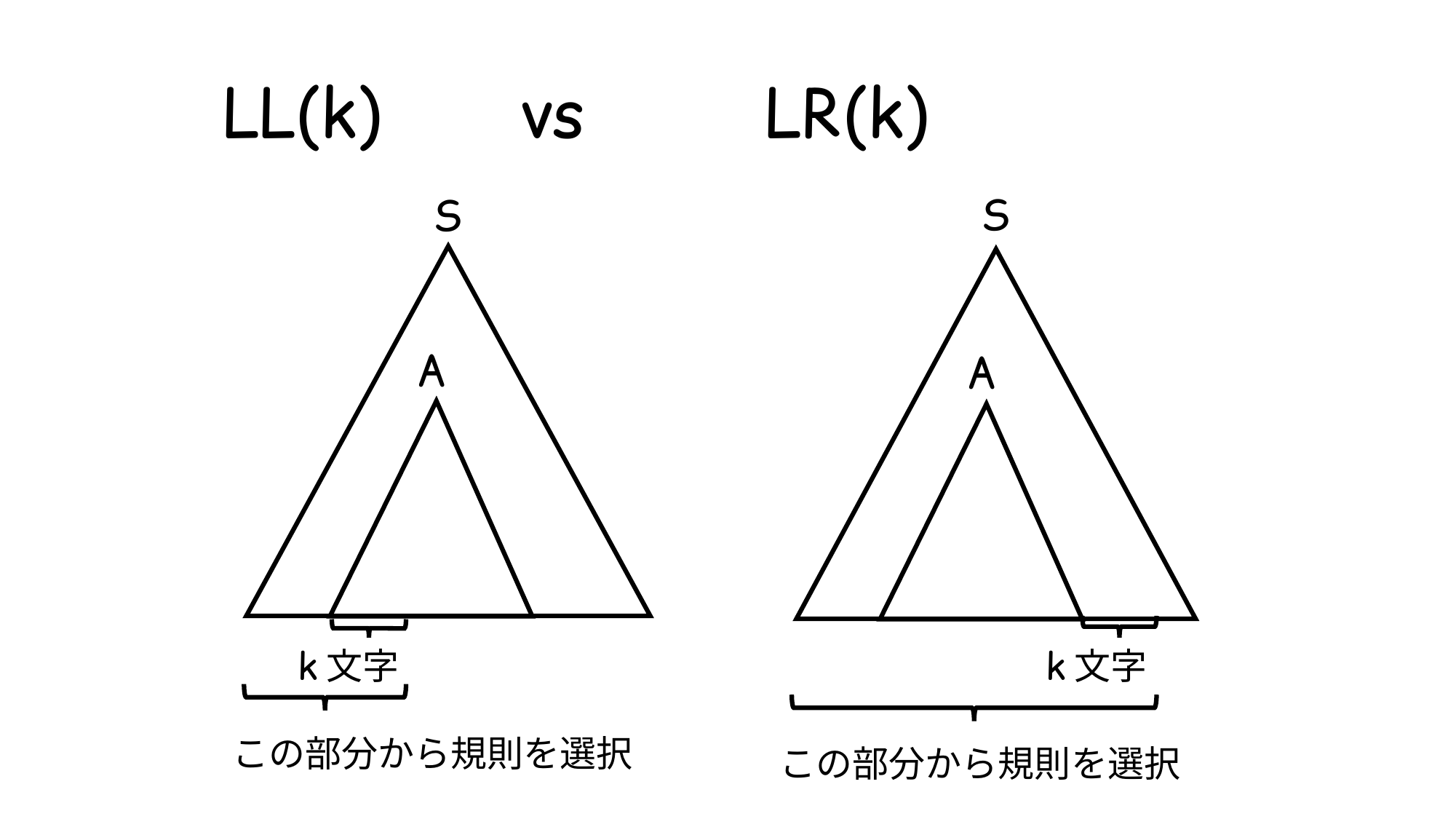

# LL(k)       vs         LR(k)
S
S

A
A

k文字
k文字
この部分から規則を選択
この部分から規則を選択